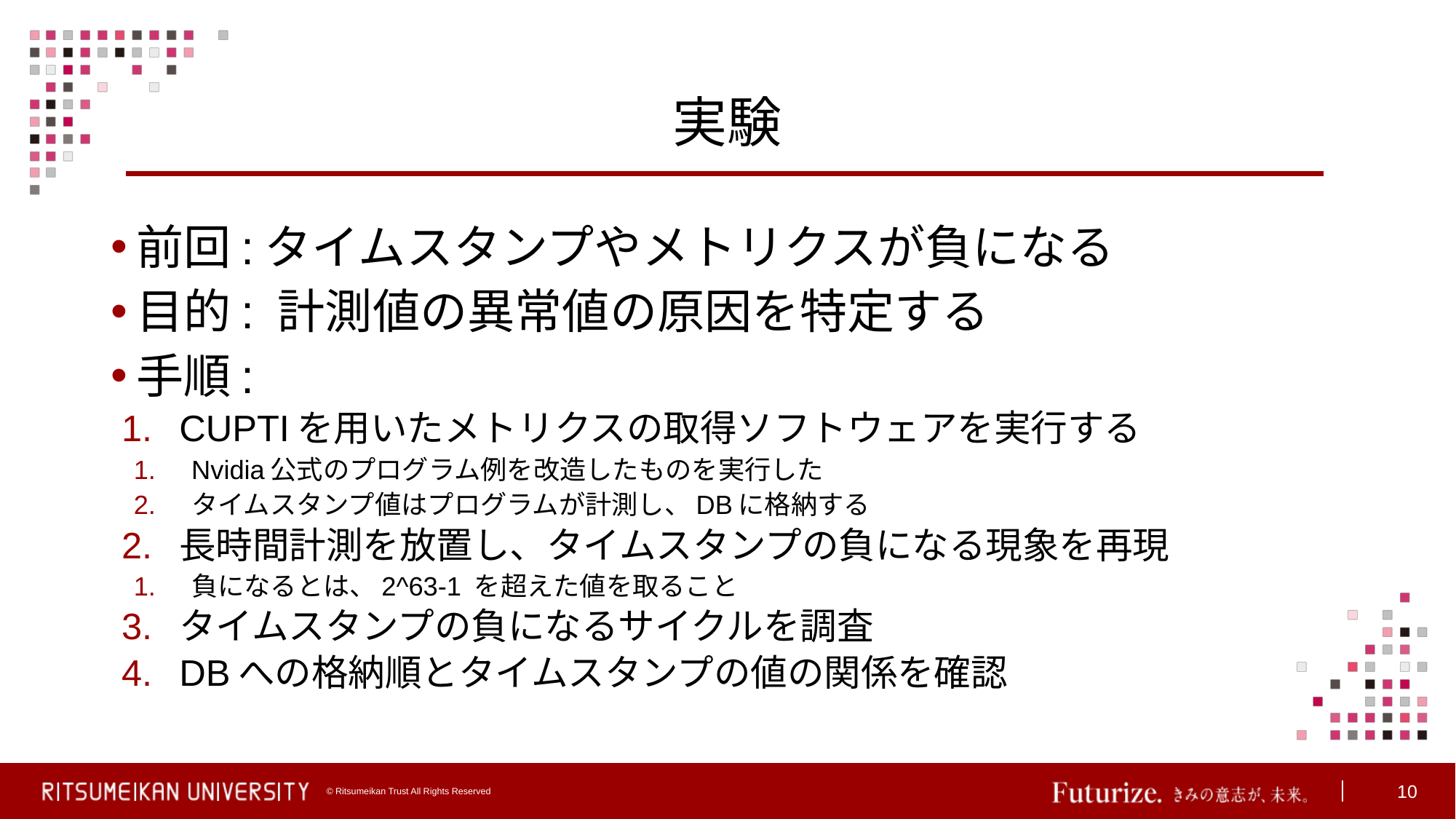

# 実験
前回:タイムスタンプやメトリクスが負になる
目的: 計測値の異常値の原因を特定する
手順:
CUPTIを用いたメトリクスの取得ソフトウェアを実行する
Nvidia公式のプログラム例を改造したものを実行した
タイムスタンプ値はプログラムが計測し、DBに格納する
長時間計測を放置し、タイムスタンプの負になる現象を再現
負になるとは、2^63-1 を超えた値を取ること
タイムスタンプの負になるサイクルを調査
DBへの格納順とタイムスタンプの値の関係を確認